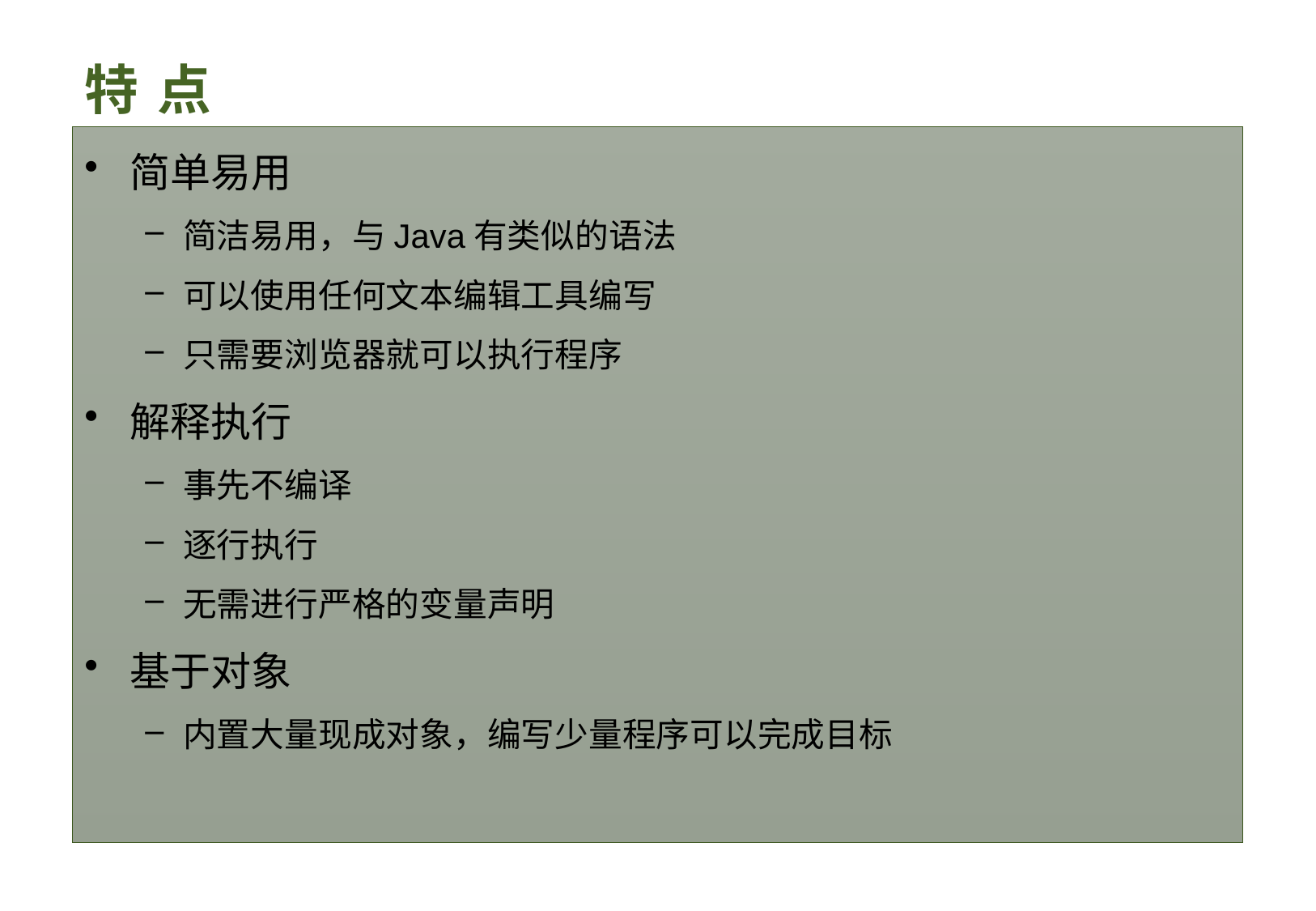

# 特 点
简单易用
简洁易用，与Java有类似的语法
可以使用任何文本编辑工具编写
只需要浏览器就可以执行程序
解释执行
事先不编译
逐行执行
无需进行严格的变量声明
基于对象
内置大量现成对象，编写少量程序可以完成目标